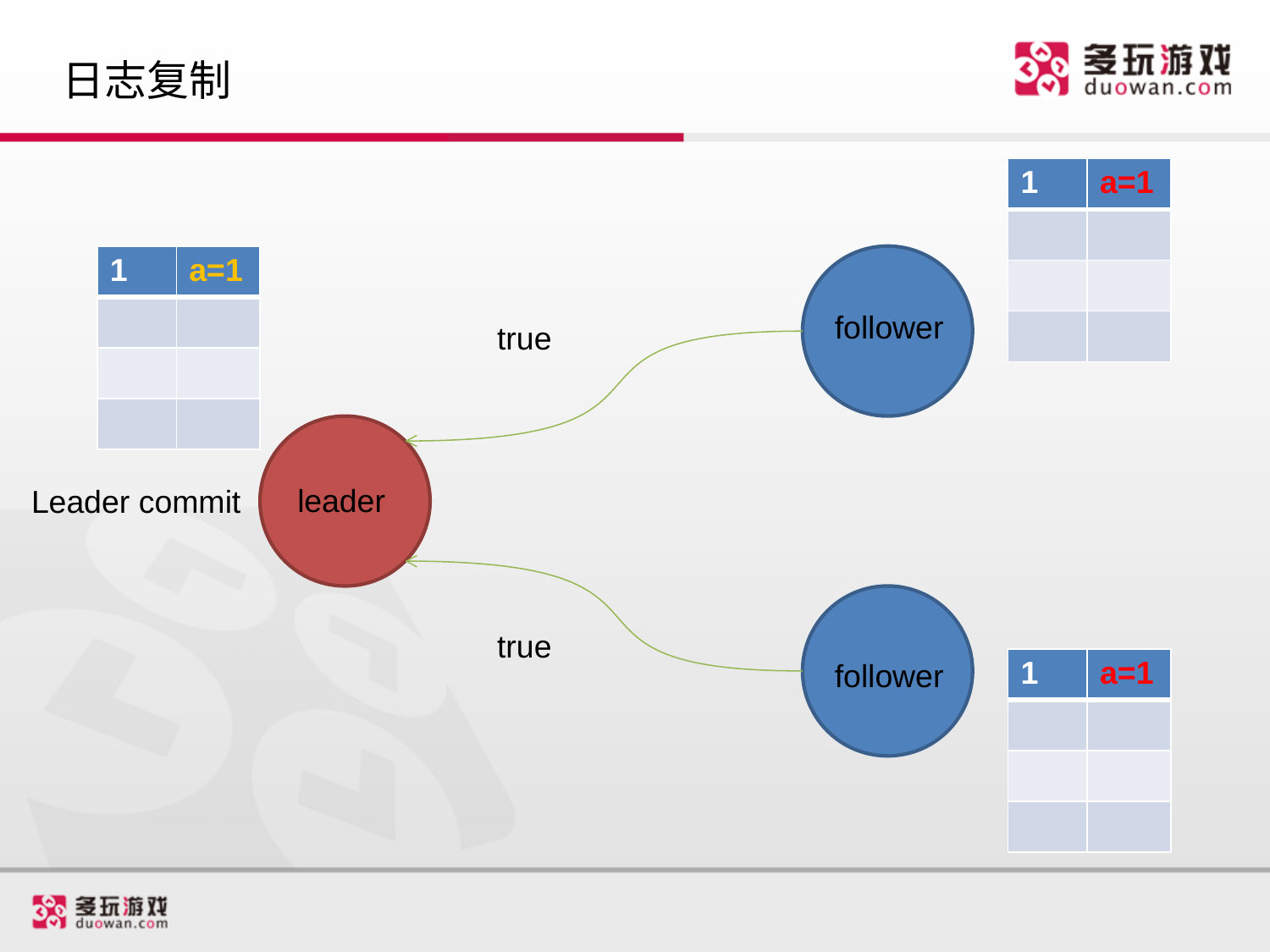

# 日志复制
| 1 | a=1 |
| --- | --- |
|  |  |
|  |  |
|  |  |
| 1 | a=1 |
| --- | --- |
|  |  |
|  |  |
|  |  |

follower
true

leader
Leader commit

true
follower
| 1 | a=1 |
| --- | --- |
|  |  |
|  |  |
|  |  |